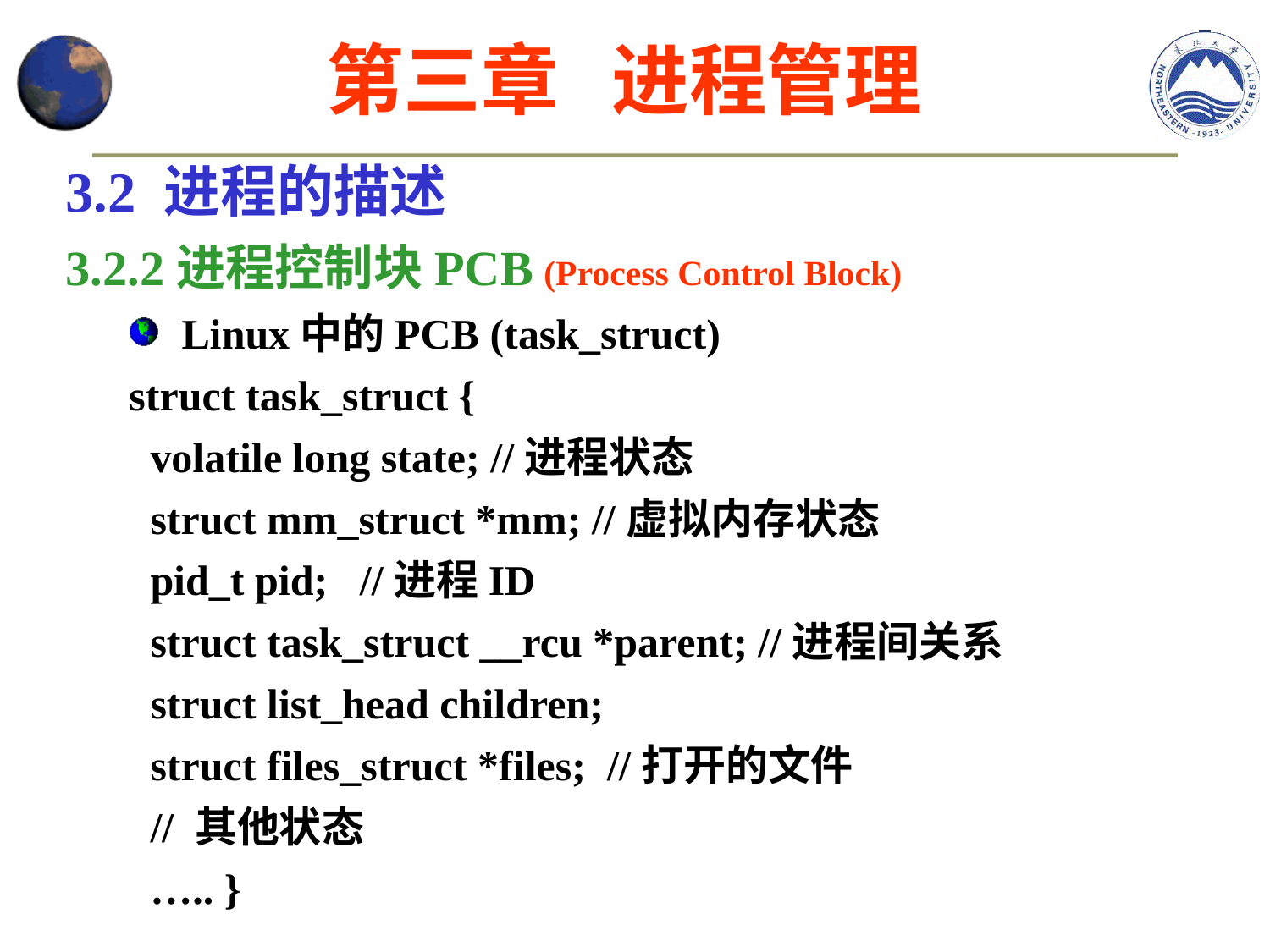

第三章   进程管理
3.2 进程的描述
3.2.2进程控制块PCB (Process Control Block)
Linux中的PCB (task_struct)
struct task_struct {
  volatile long state; //进程状态
  struct mm_struct *mm; //虚拟内存状态
  pid_t pid;   //进程ID
  struct task_struct __rcu *parent; //进程间关系
  struct list_head children;
  struct files_struct *files;  //打开的文件
  // 其他状态
  ….. }